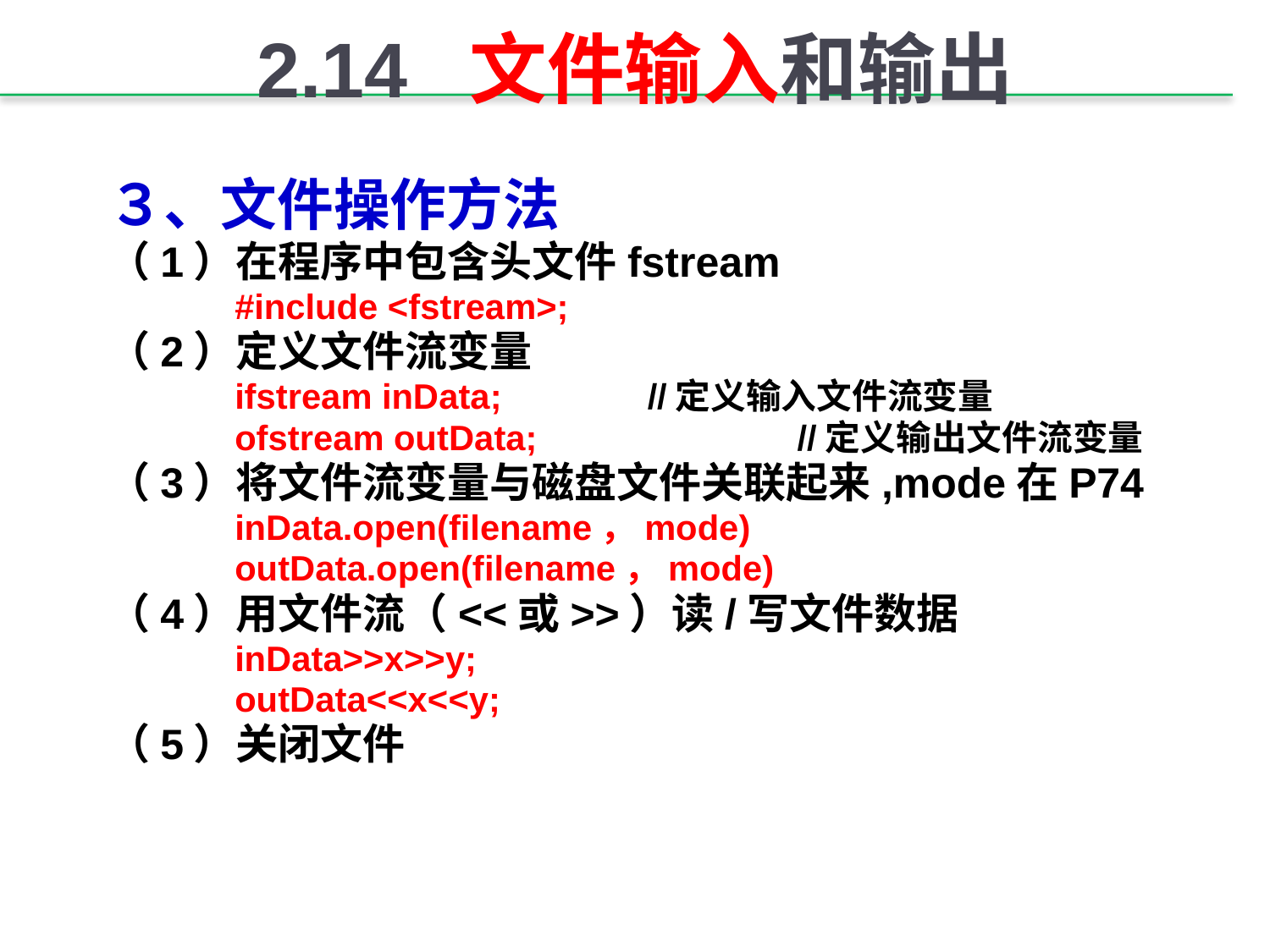

# 2.14  文件输入和输出
３、文件操作方法
（1）在程序中包含头文件fstream
#include <fstream>;
（2）定义文件流变量
ifstream inData;		//定义输入文件流变量
ofstream outData;	　　　　//定义输出文件流变量
（3）将文件流变量与磁盘文件关联起来,mode在P74
inData.open(filename，mode)
outData.open(filename，mode)
（4）用文件流（<<或>>）读/写文件数据
inData>>x>>y;
outData<<x<<y;
（5）关闭文件